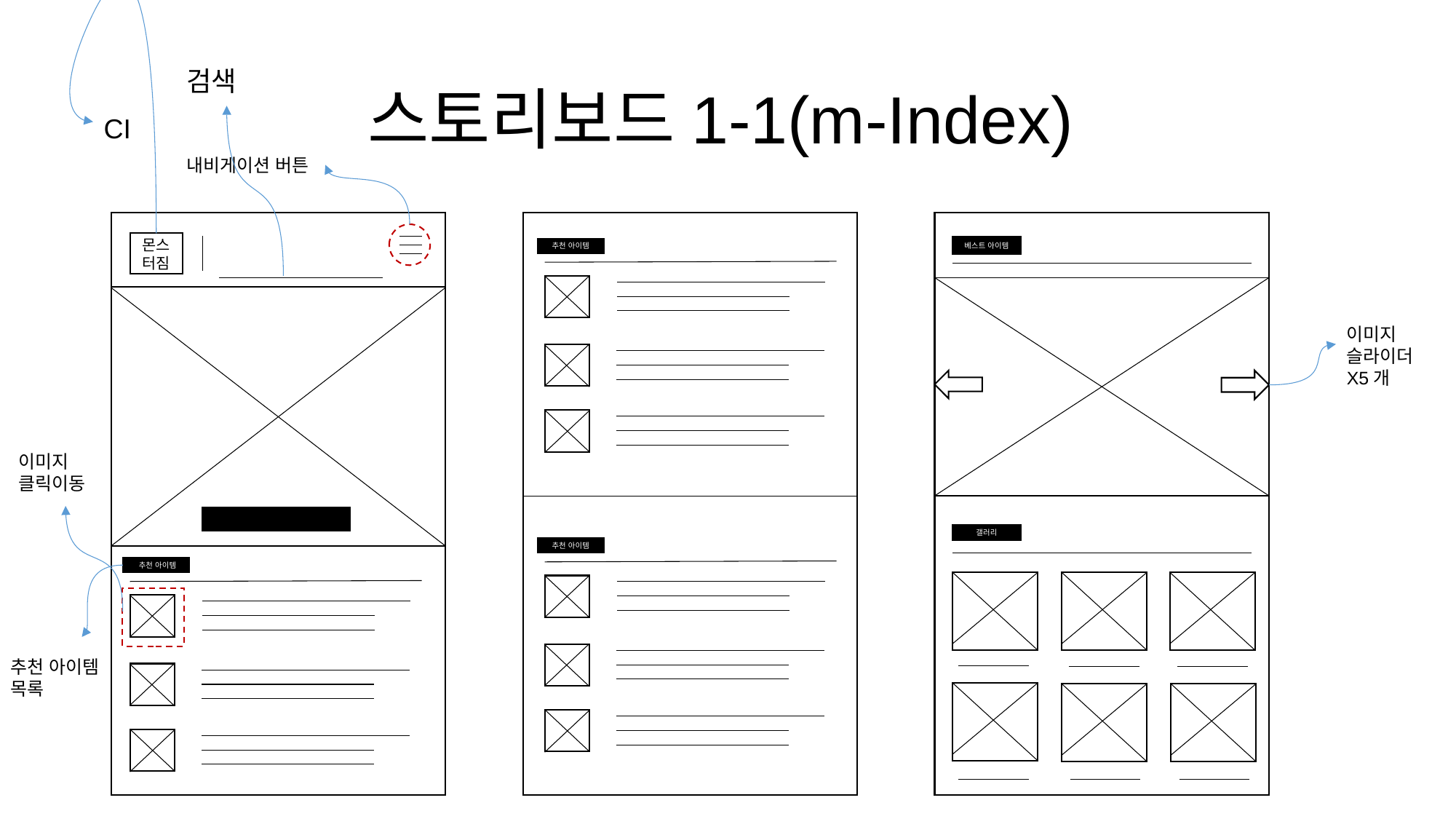

# 스토리보드1-1(m-Index)
검색
CI
내비게이션 버튼

몬스터짐
베스트 아이템
추천 아이템

이미지 슬라이더 X5개

이미지 클릭이동

갤러리
추천 아이템
 추천 아이템

추천 아이템 목록